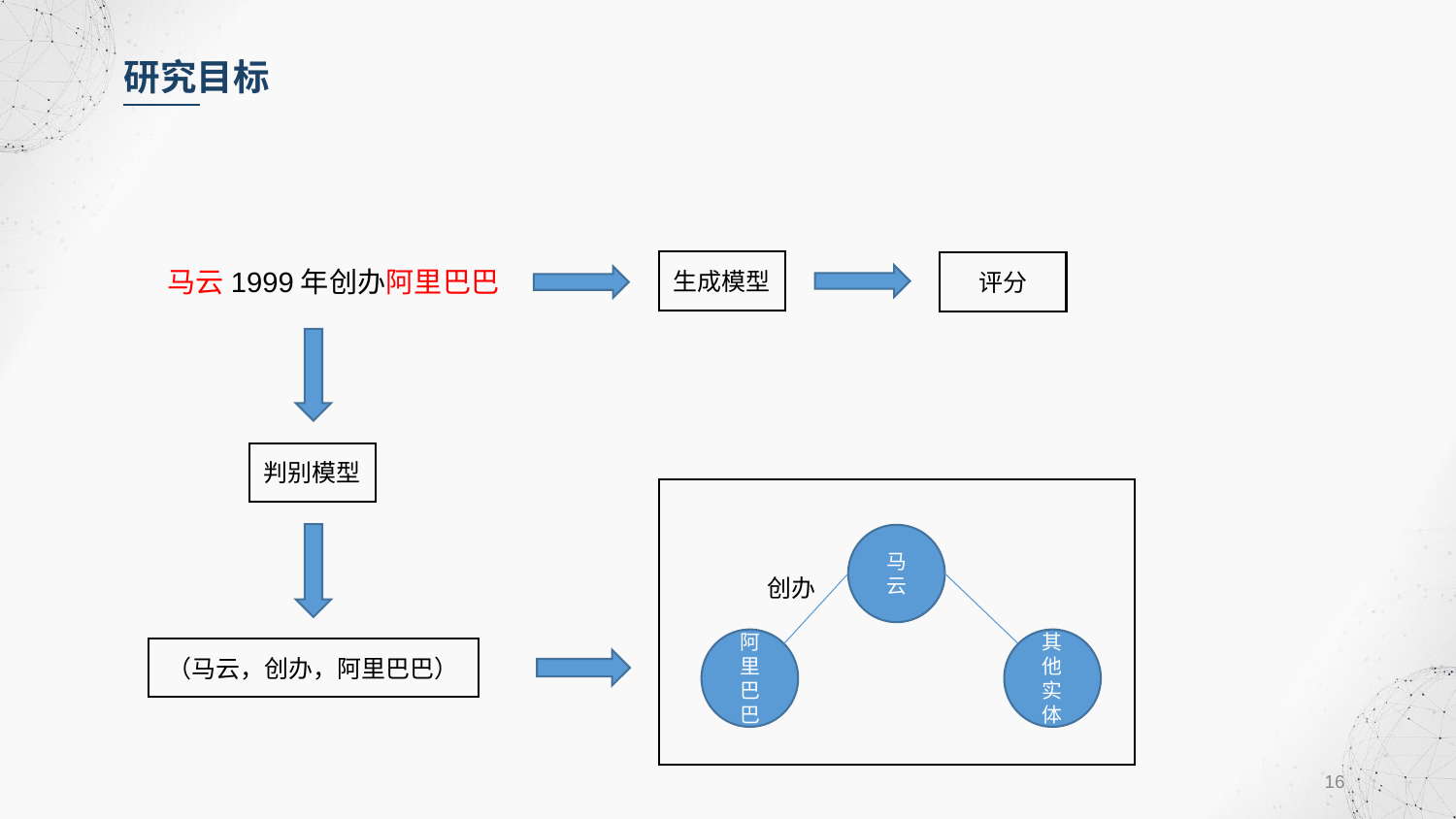

研究目标
生成模型
评分
马云1999年创办阿里巴巴

判别模型

马云
创办

阿里巴巴
其他实体
（马云，创办，阿里巴巴）
16